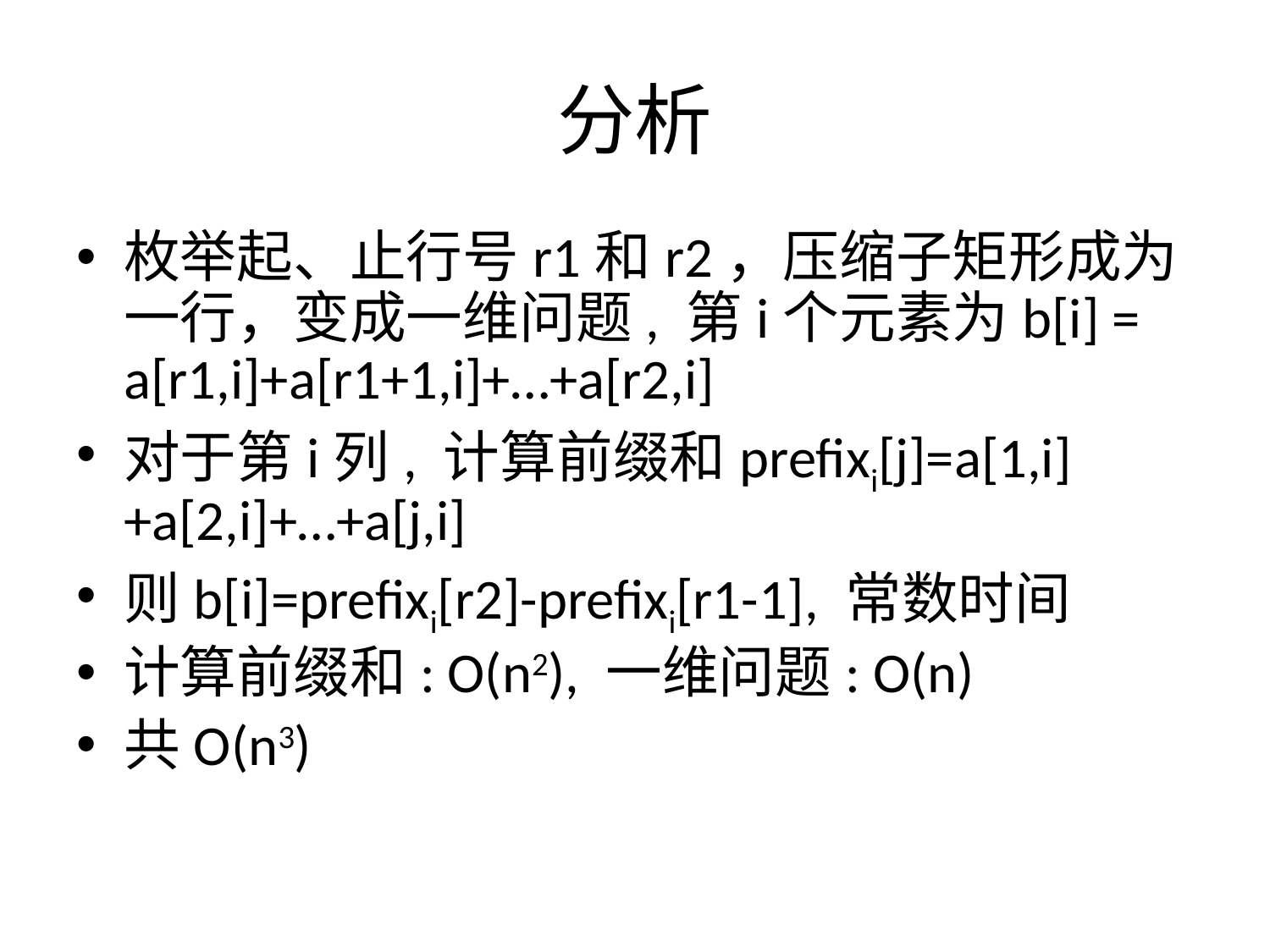

# 分析
枚举起、止行号r1和r2，压缩子矩形成为一行，变成一维问题, 第i个元素为b[i] = a[r1,i]+a[r1+1,i]+…+a[r2,i]
对于第i列, 计算前缀和prefixi[j]=a[1,i]+a[2,i]+…+a[j,i]
则b[i]=prefixi[r2]-prefixi[r1-1], 常数时间
计算前缀和: O(n2), 一维问题: O(n)
共O(n3)